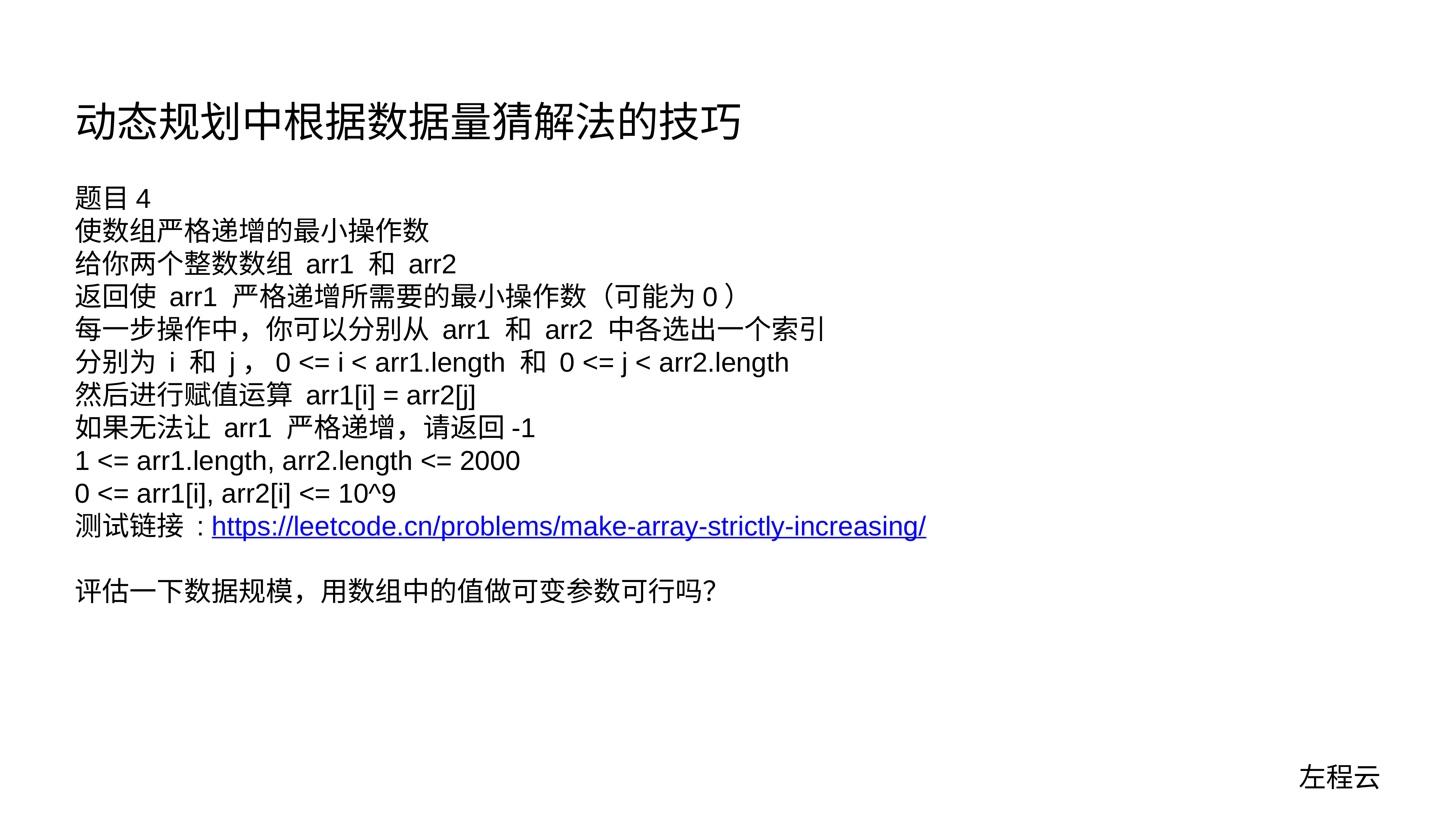

# 动态规划中根据数据量猜解法的技巧
题目4
使数组严格递增的最小操作数
给你两个整数数组 arr1 和 arr2
返回使 arr1 严格递增所需要的最小操作数（可能为0）
每一步操作中，你可以分别从 arr1 和 arr2 中各选出一个索引
分别为 i 和 j，0 <= i < arr1.length 和 0 <= j < arr2.length
然后进行赋值运算 arr1[i] = arr2[j]
如果无法让 arr1 严格递增，请返回-1
1 <= arr1.length, arr2.length <= 2000
0 <= arr1[i], arr2[i] <= 10^9
测试链接 : https://leetcode.cn/problems/make-array-strictly-increasing/

评估一下数据规模，用数组中的值做可变参数可行吗？
左程云